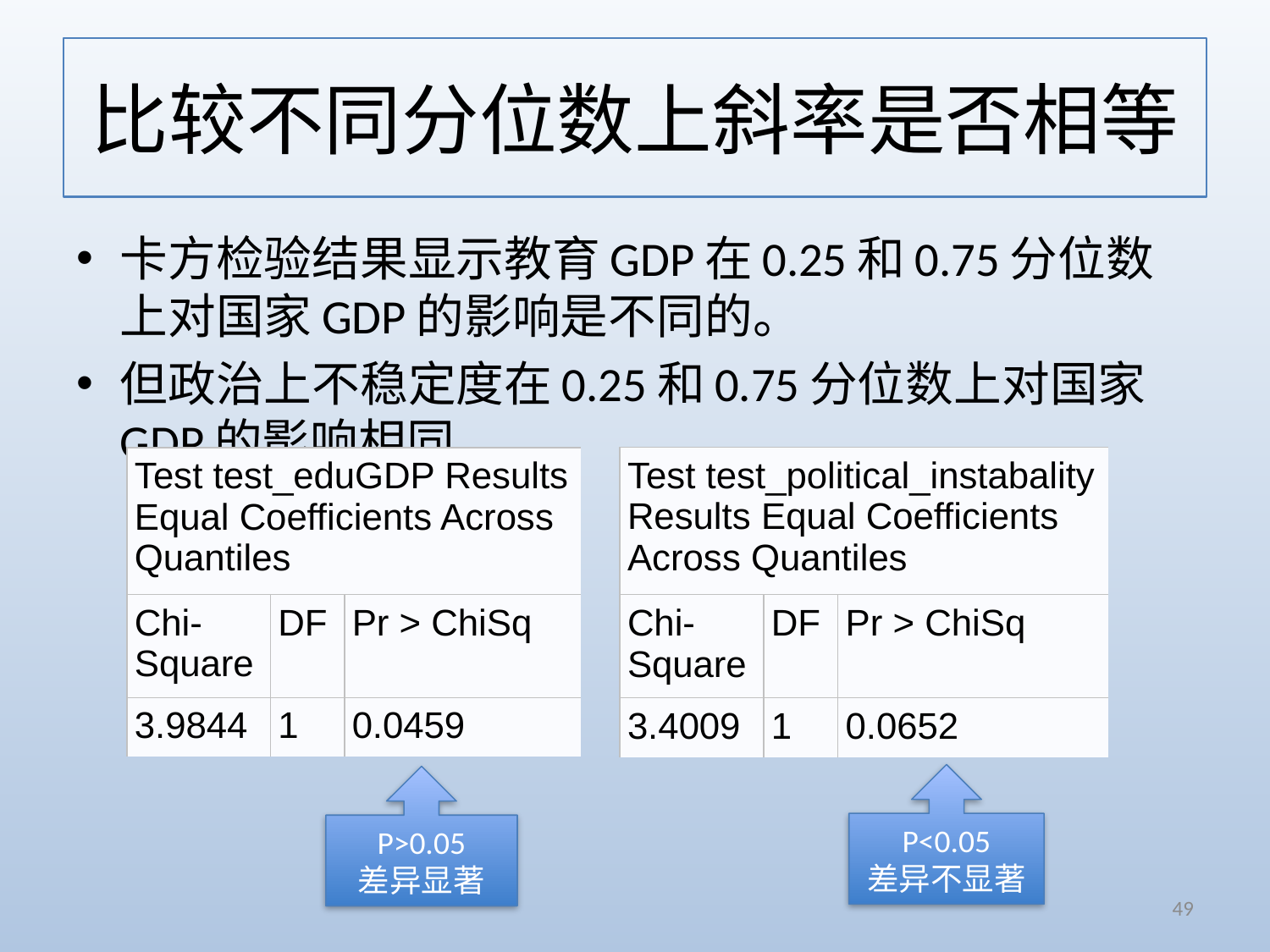

# 比较不同分位数上斜率是否相等
卡方检验结果显示教育GDP在0.25和0.75分位数上对国家GDP的影响是不同的。
但政治上不稳定度在0.25和0.75分位数上对国家GDP的影响相同
| Test test\_political\_instabality Results Equal Coefficients Across Quantiles |  |  |
| --- | --- | --- |
| Chi- Square | DF | Pr > ChiSq |
| 3.4009 | 1 | 0.0652 |
| Test test\_eduGDP Results Equal Coefficients Across Quantiles |  |  |
| --- | --- | --- |
| Chi- Square | DF | Pr > ChiSq |
| 3.9844 | 1 | 0.0459 |
P<0.05
差异不显著
P>0.05
差异显著
49